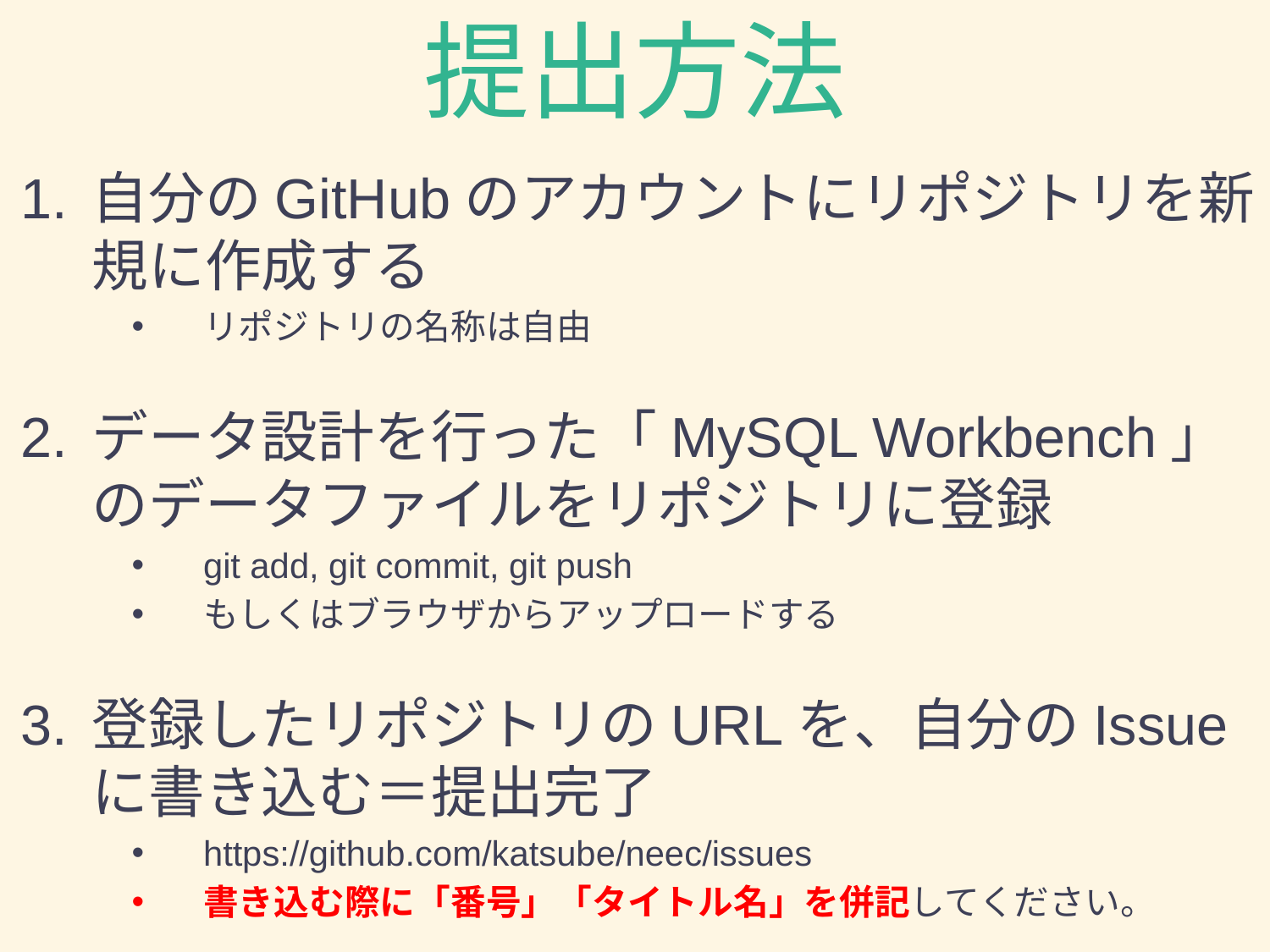

# 提出方法
自分のGitHubのアカウントにリポジトリを新規に作成する
リポジトリの名称は自由
データ設計を行った「MySQL Workbench」のデータファイルをリポジトリに登録
git add, git commit, git push
もしくはブラウザからアップロードする
登録したリポジトリのURLを、自分のIssueに書き込む＝提出完了
https://github.com/katsube/neec/issues
書き込む際に「番号」「タイトル名」を併記してください。